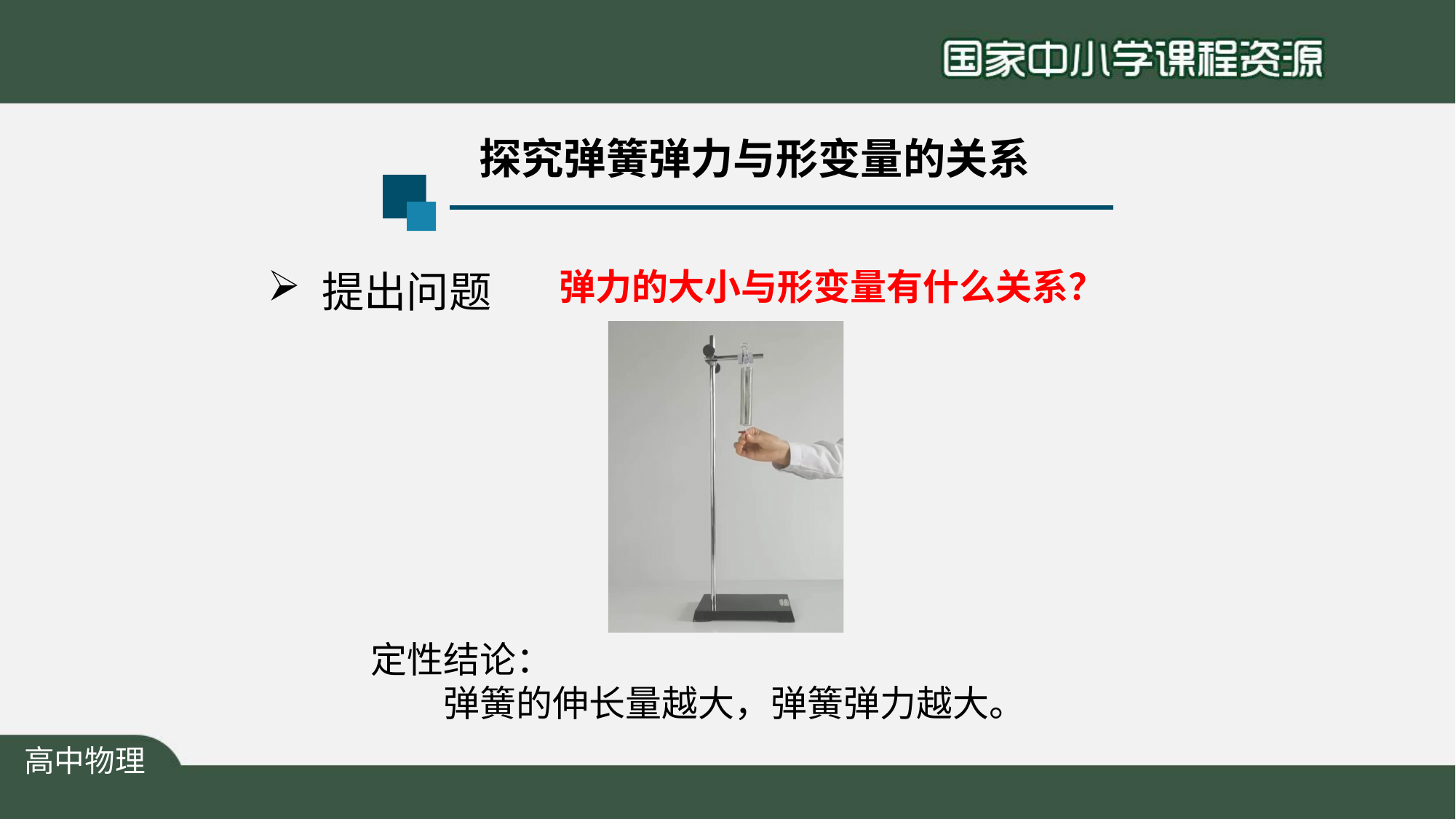

# 探究弹簧弹力与形变量的关系

弹力的大小与形变量有什么关系？
提出问题

定性结论：
弹簧的伸长量越大，弹簧弹力越大。
高中物理